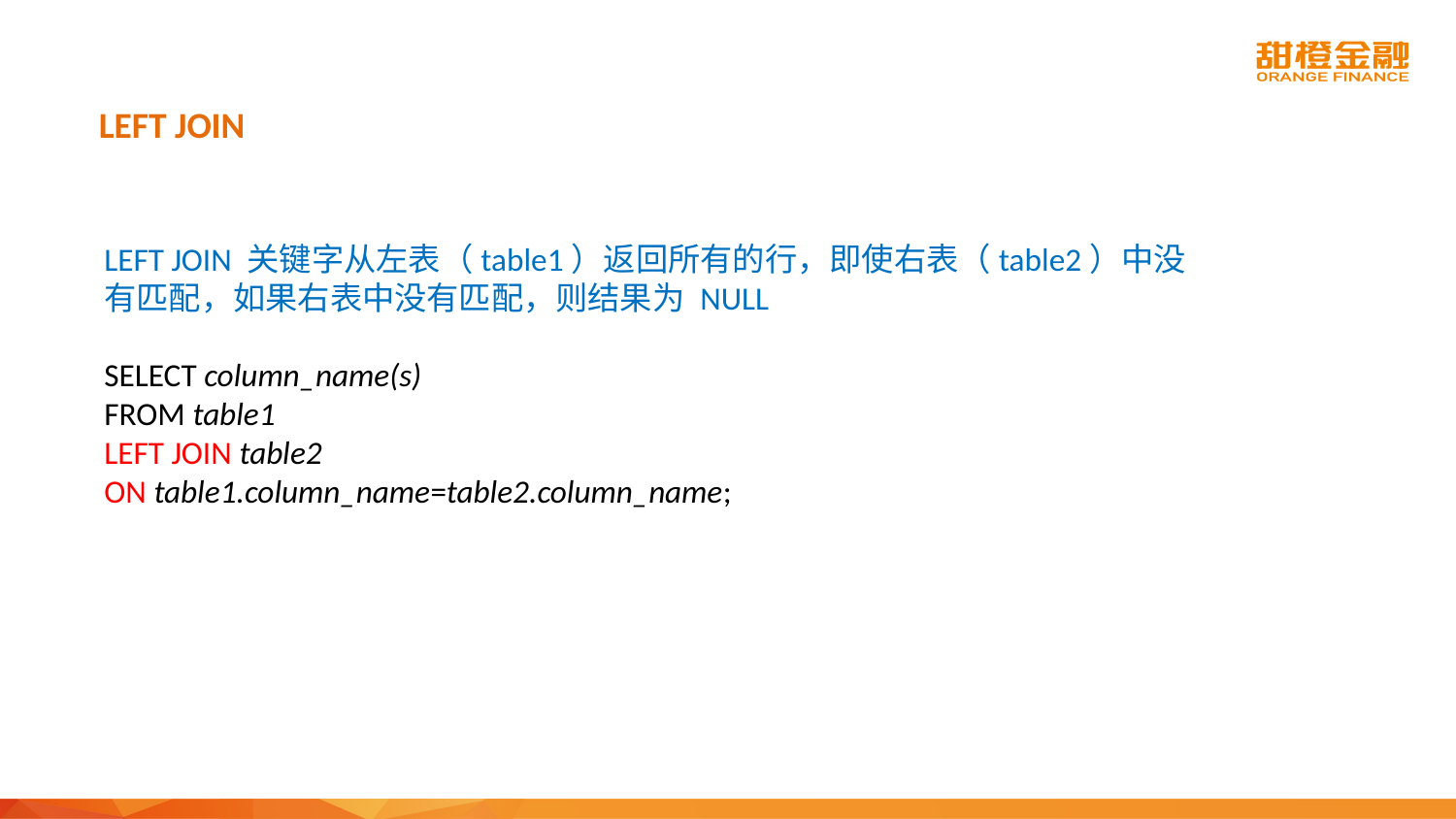

# LEFT JOIN
LEFT JOIN 关键字从左表（table1）返回所有的行，即使右表（table2）中没有匹配，如果右表中没有匹配，则结果为 NULL

SELECT column_name(s)
FROM table1
LEFT JOIN table2
ON table1.column_name=table2.column_name;